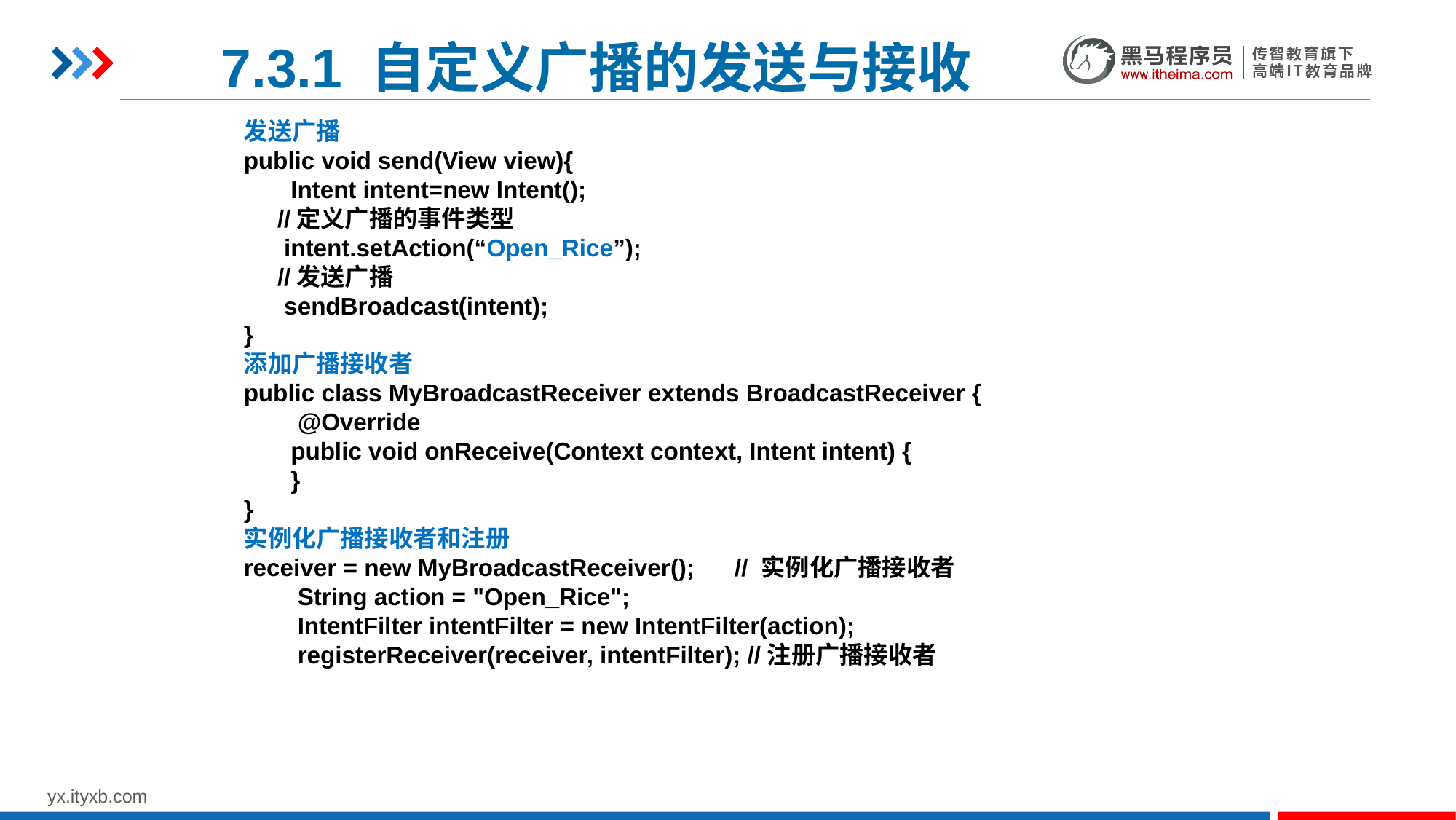

# 7.3.1 自定义广播的发送与接收
发送广播
public void send(View view){
       Intent intent=new Intent();
     //定义广播的事件类型
      intent.setAction(“Open_Rice”);
     //发送广播
      sendBroadcast(intent);
}
添加广播接收者
public class MyBroadcastReceiver extends BroadcastReceiver {
        @Override
       public void onReceive(Context context, Intent intent) {
       }
}
实例化广播接收者和注册
receiver = new MyBroadcastReceiver();      // 实例化广播接收者
        String action = "Open_Rice";
        IntentFilter intentFilter = new IntentFilter(action);
        registerReceiver(receiver, intentFilter); //注册广播接收者